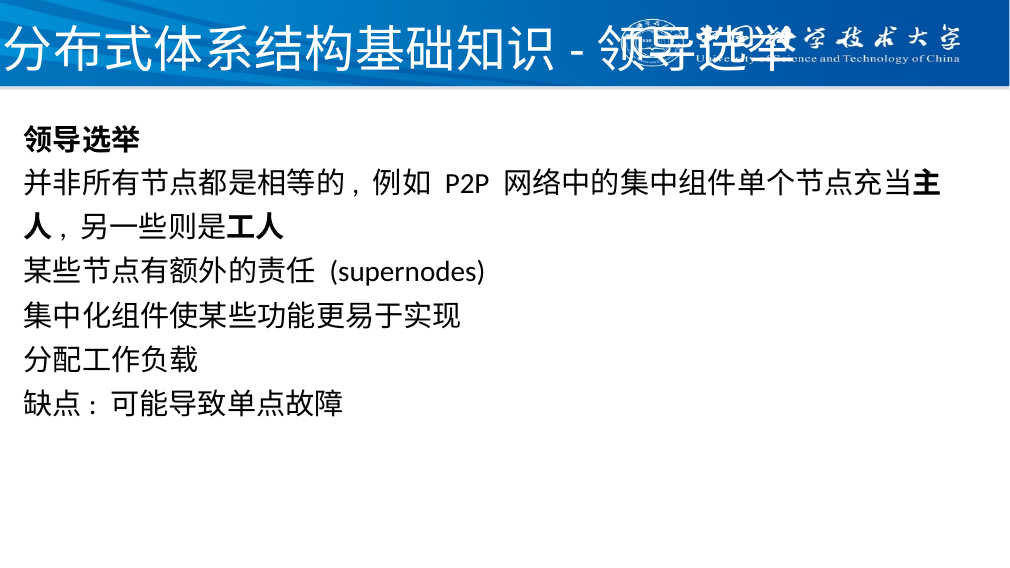

# 分布式体系结构基础知识-领导选举
领导选举
并非所有节点都是相等的, 例如 P2P 网络中的集中组件单个节点充当主人, 另一些则是工人
某些节点有额外的责任 (supernodes)
集中化组件使某些功能更易于实现
分配工作负载
缺点: 可能导致单点故障